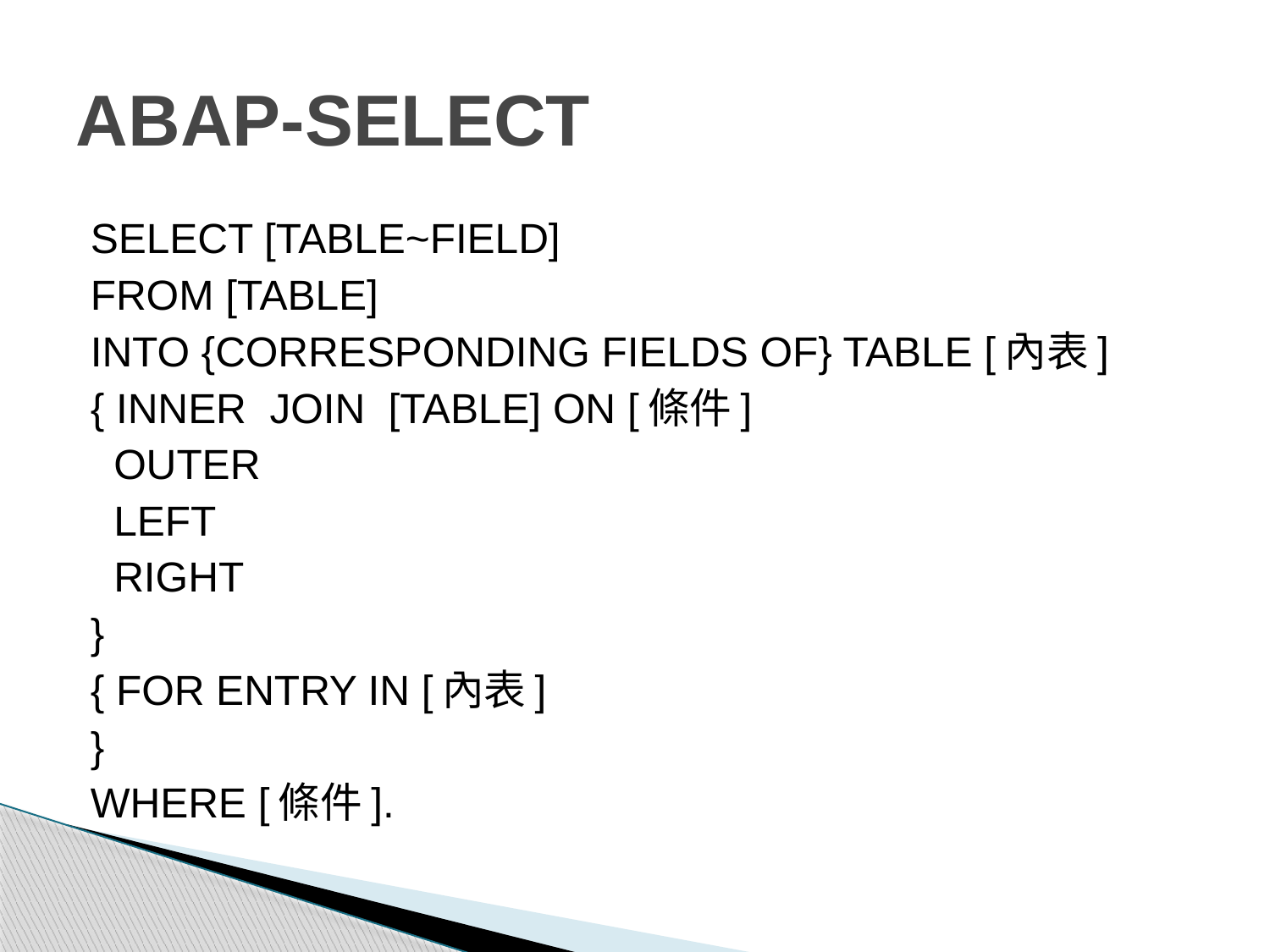

# ABAP-SELECT
SELECT [TABLE~FIELD]
FROM [TABLE]
INTO {CORRESPONDING FIELDS OF} TABLE [內表]
{ INNER  JOIN  [TABLE] ON [條件]
  OUTER
  LEFT
  RIGHT
}
{ FOR ENTRY IN [內表]
}
WHERE [條件].